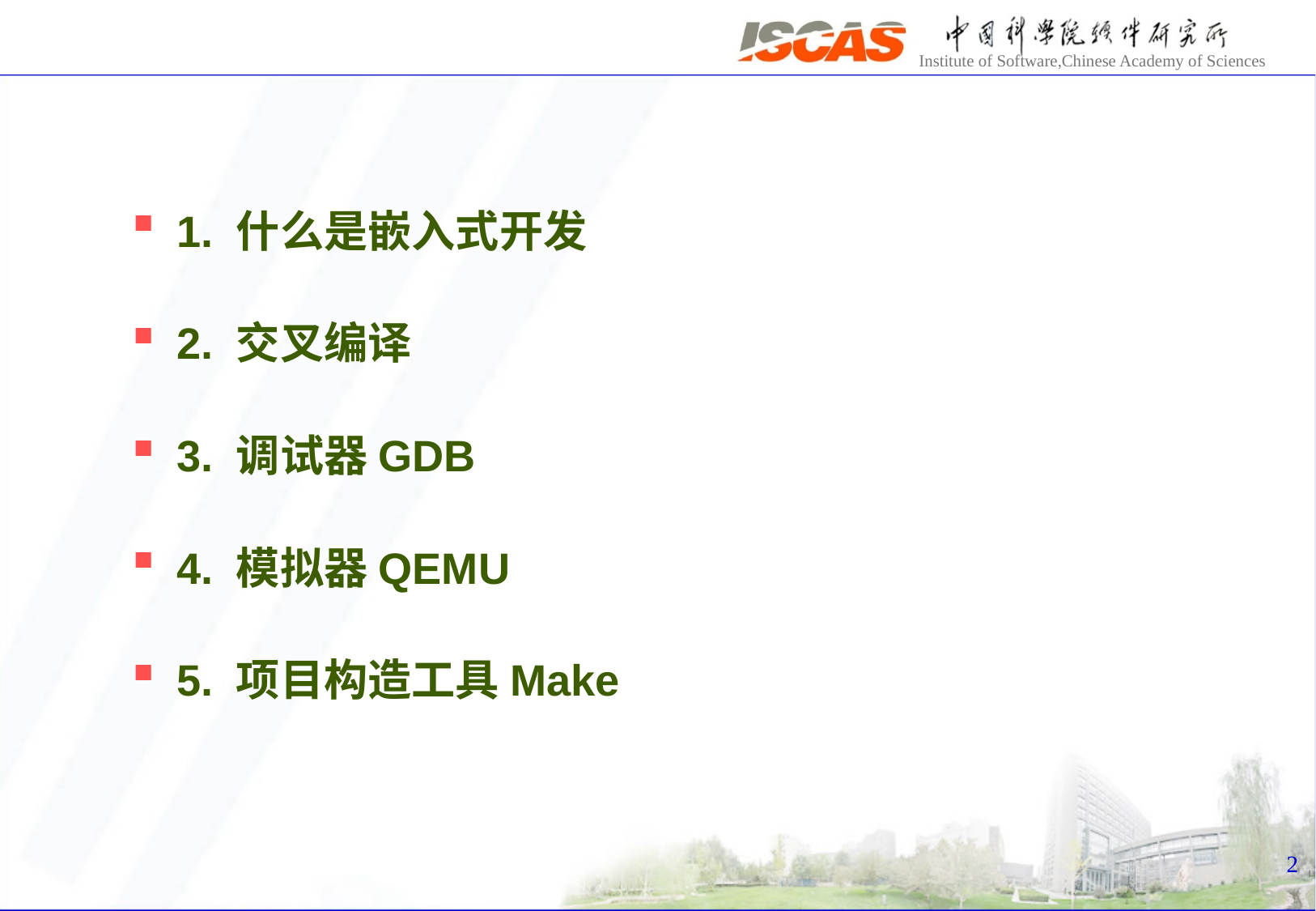

1. 什么是嵌入式开发

2. 交叉编译

3. 调试器GDB

4. 模拟器QEMU

5. 项目构造工具Make

2